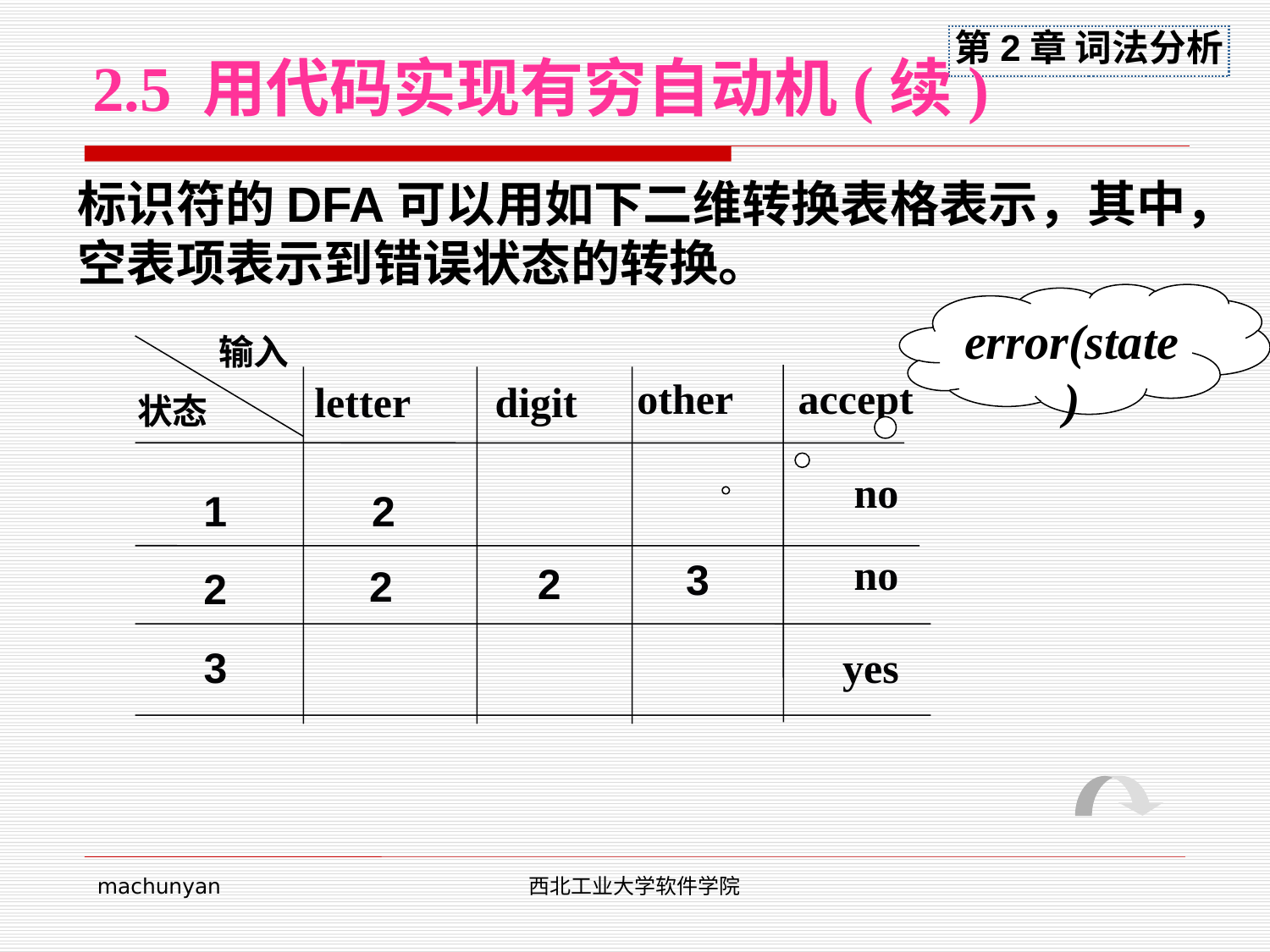

# 2.5 用代码实现有穷自动机(续)
标识符的DFA可以用如下二维转换表格表示，其中，空表项表示到错误状态的转换。
error(state)
输入

other
accept

letter
digit
状态

no
1
2
no

 3
2
2
2

3
yes

machunyan

西北工业大学软件学院
124